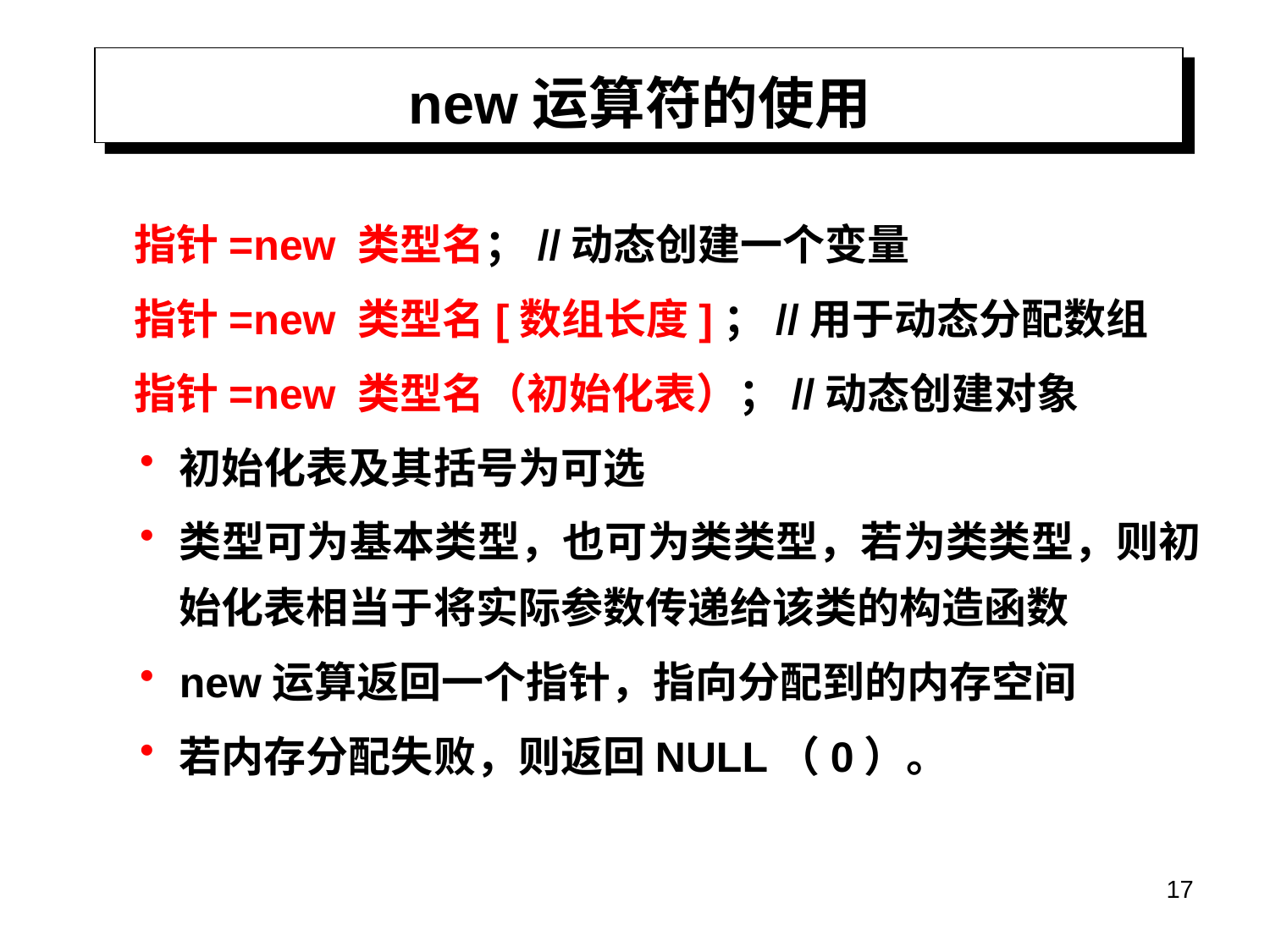

# new运算符的使用
     指针=new 类型名；//动态创建一个变量
     指针=new 类型名[数组长度]；//用于动态分配数组
     指针=new 类型名（初始化表）；//动态创建对象
初始化表及其括号为可选
类型可为基本类型，也可为类类型，若为类类型，则初始化表相当于将实际参数传递给该类的构造函数
new运算返回一个指针，指向分配到的内存空间
若内存分配失败，则返回NULL（0）。
17